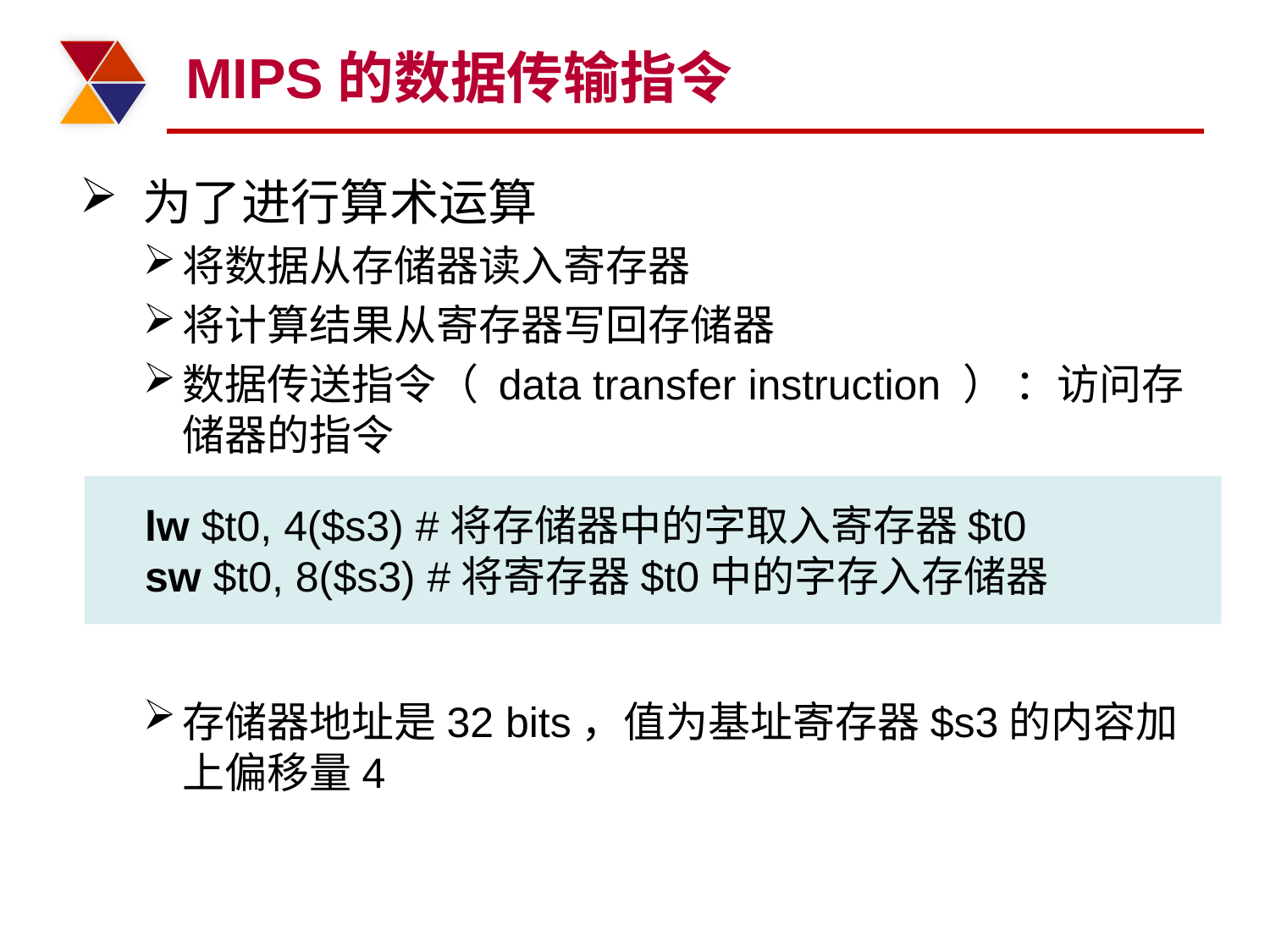

# MIPS的数据传输指令
为了进行算术运算
将数据从存储器读入寄存器
将计算结果从寄存器写回存储器
数据传送指令（ data transfer instruction ） ：访问存储器的指令

存储器地址是32 bits，值为基址寄存器$s3的内容加上偏移量4

    lw $t0, 4($s3) #将存储器中的字取入寄存器$t0
    sw $t0, 8($s3) #将寄存器$t0中的字存入存储器